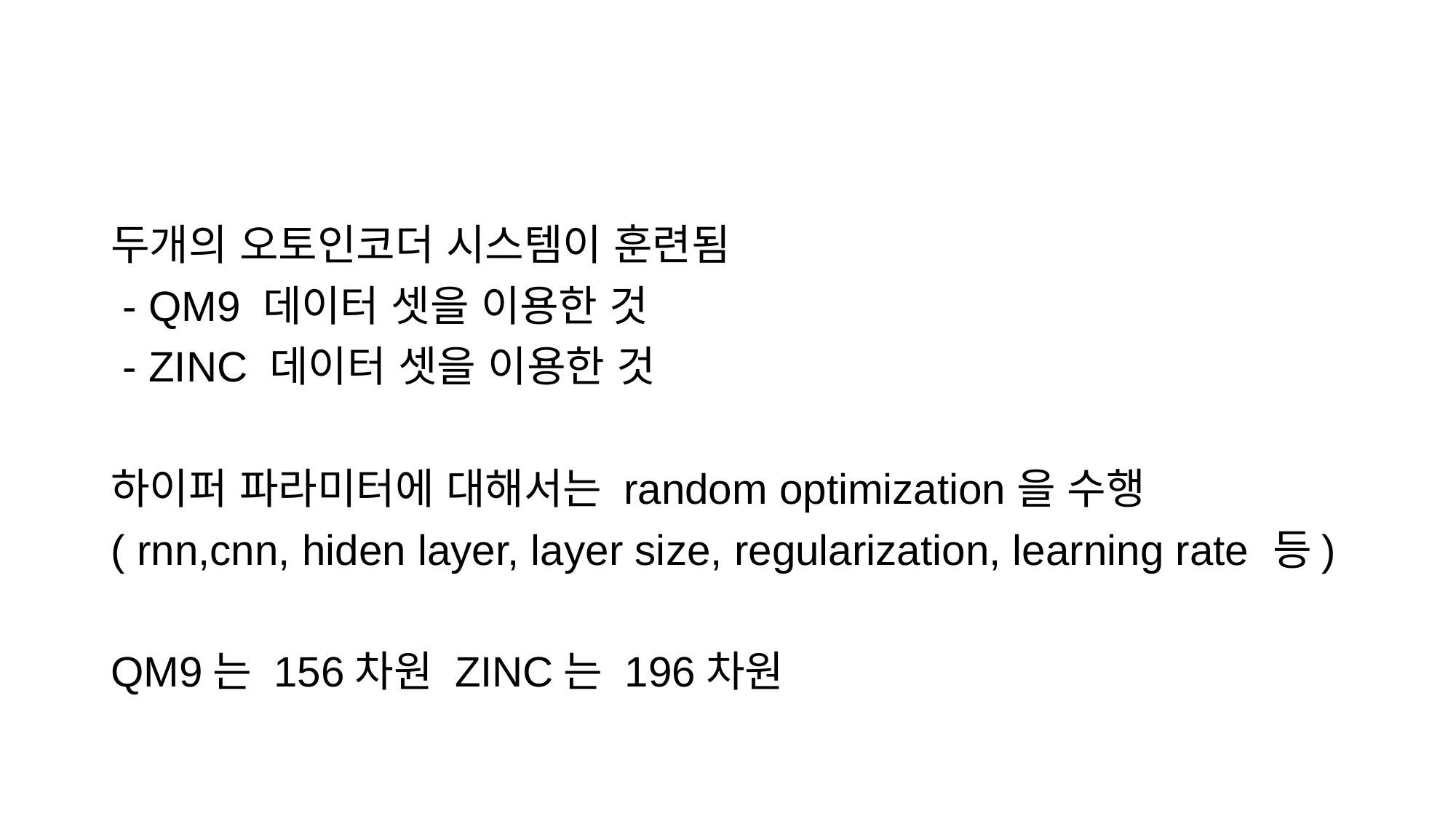

두개의 오토인코더 시스템이 훈련됨
 - QM9 데이터 셋을 이용한 것
 - ZINC 데이터 셋을 이용한 것

하이퍼 파라미터에 대해서는 random optimization을 수행
( rnn,cnn, hiden layer, layer size, regularization, learning rate 등)

QM9는 156차원 ZINC는 196차원